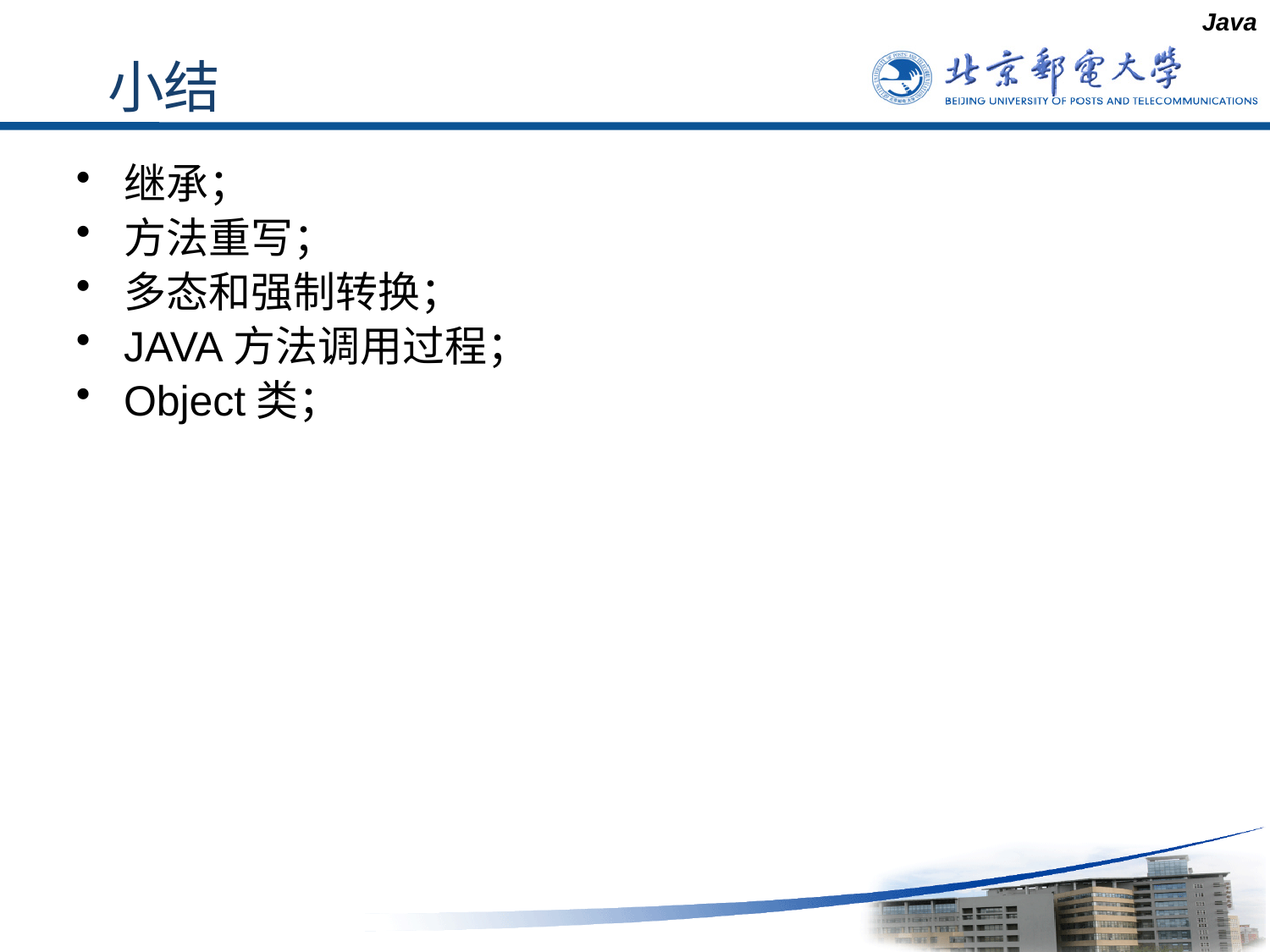

Java
# 小结
继承；
方法重写；
多态和强制转换；
JAVA方法调用过程；
Object类；